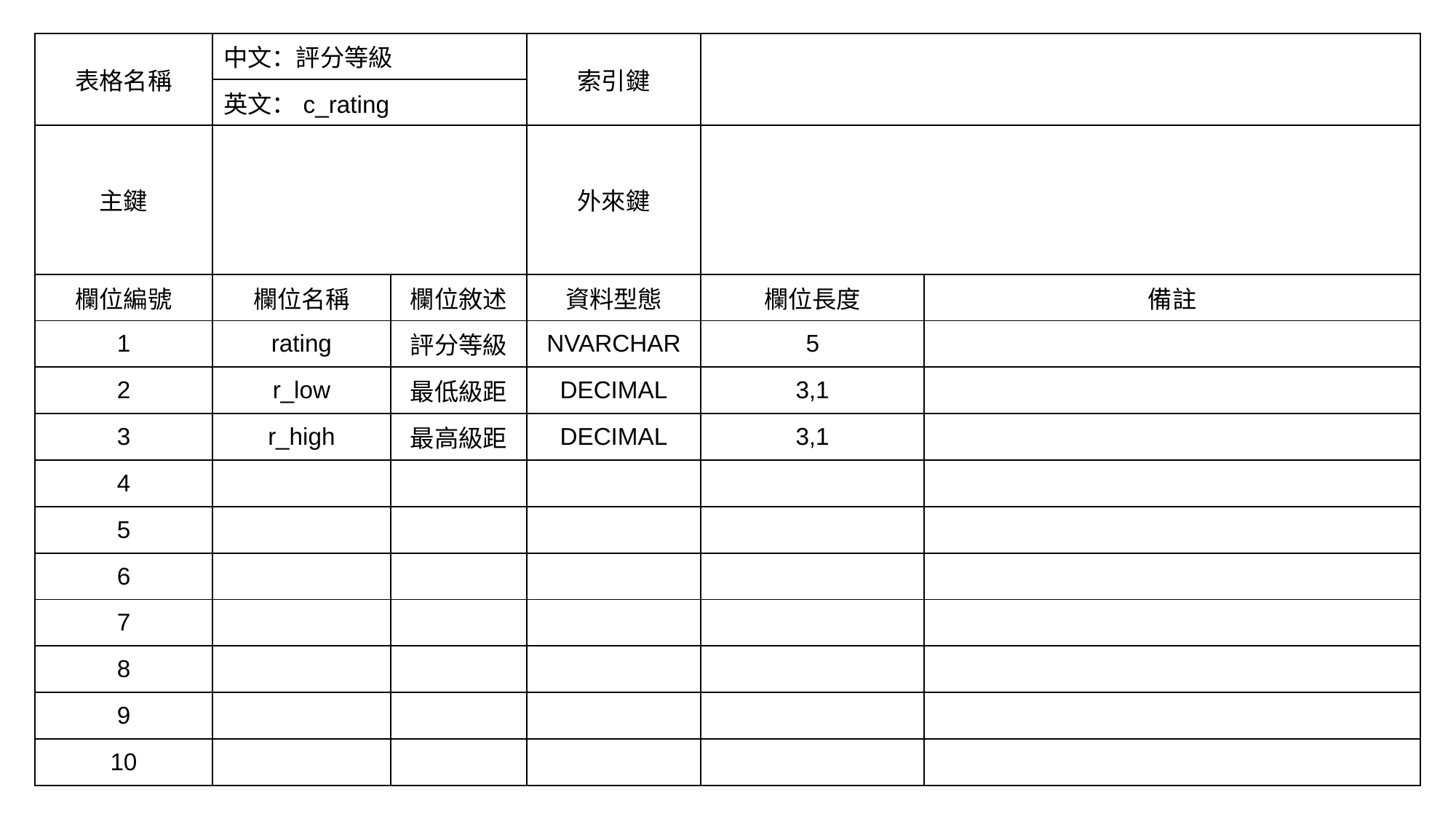

| 表格名稱 | 中文：評分等級 |  | 索引鍵 |  |  |
| --- | --- | --- | --- | --- | --- |
|  | 英文：c\_rating |  |  |  |  |
| 主鍵 |  |  | 外來鍵 |  |  |
| 欄位編號 | 欄位名稱 | 欄位敘述 | 資料型態 | 欄位長度 | 備註 |
| 1 | rating | 評分等級 | NVARCHAR | 5 |  |
| 2 | r\_low | 最低級距 | DECIMAL | 3,1 |  |
| 3 | r\_high | 最高級距 | DECIMAL | 3,1 |  |
| 4 |  |  |  |  |  |
| 5 |  |  |  |  |  |
| 6 |  |  |  |  |  |
| 7 |  |  |  |  |  |
| 8 |  |  |  |  |  |
| 9 |  |  |  |  |  |
| 10 |  |  |  |  |  |